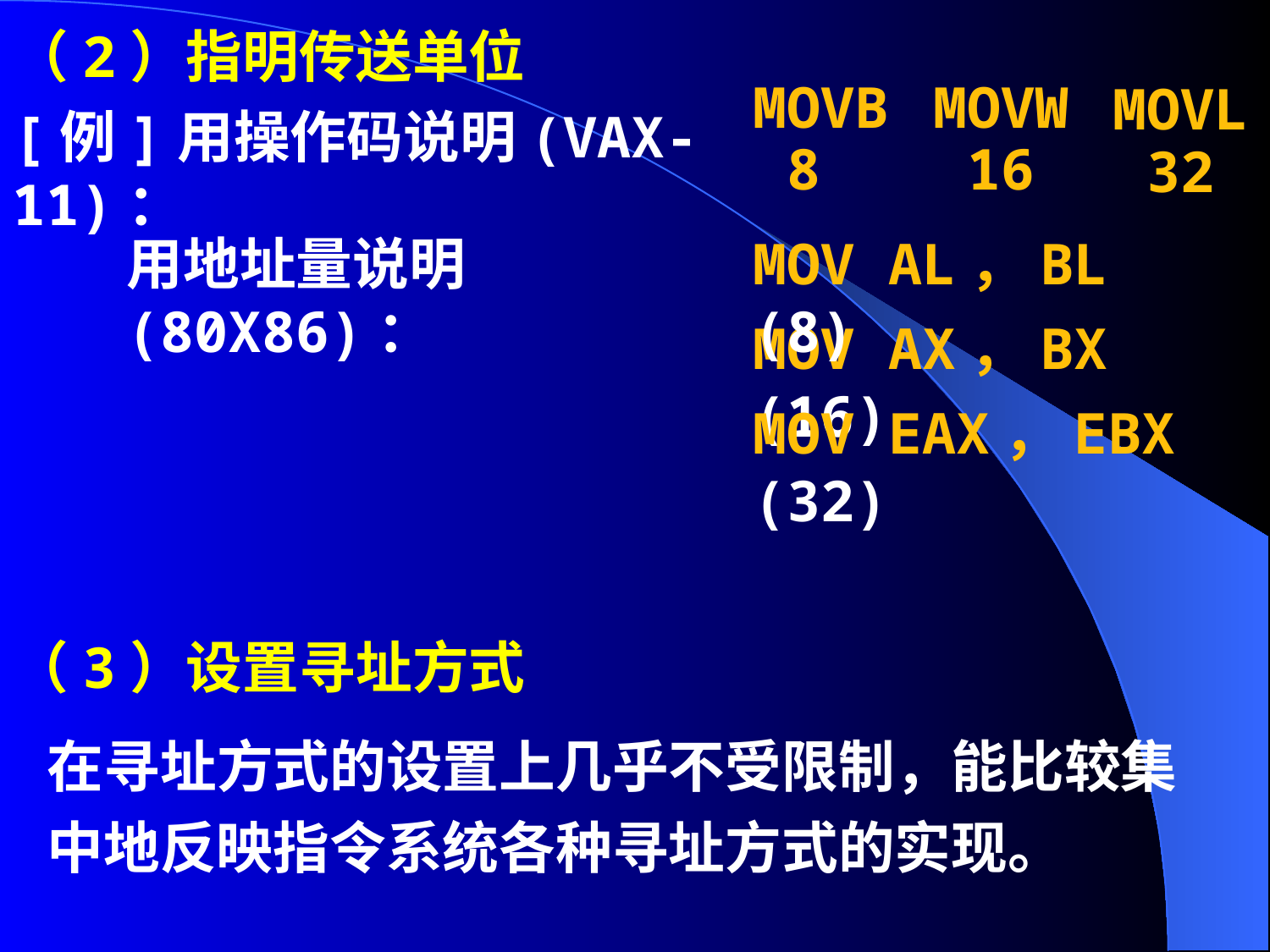

（2）指明传送单位
[例]用操作码说明(VAX-11)：
MOVB
 8
MOVW
 16
MOVL
 32
用地址量说明(80X86)：
MOV AL，BL (8)
MOV AX，BX (16)
MOV EAX，EBX (32)
（3）设置寻址方式
在寻址方式的设置上几乎不受限制，能比较集中地反映指令系统各种寻址方式的实现。